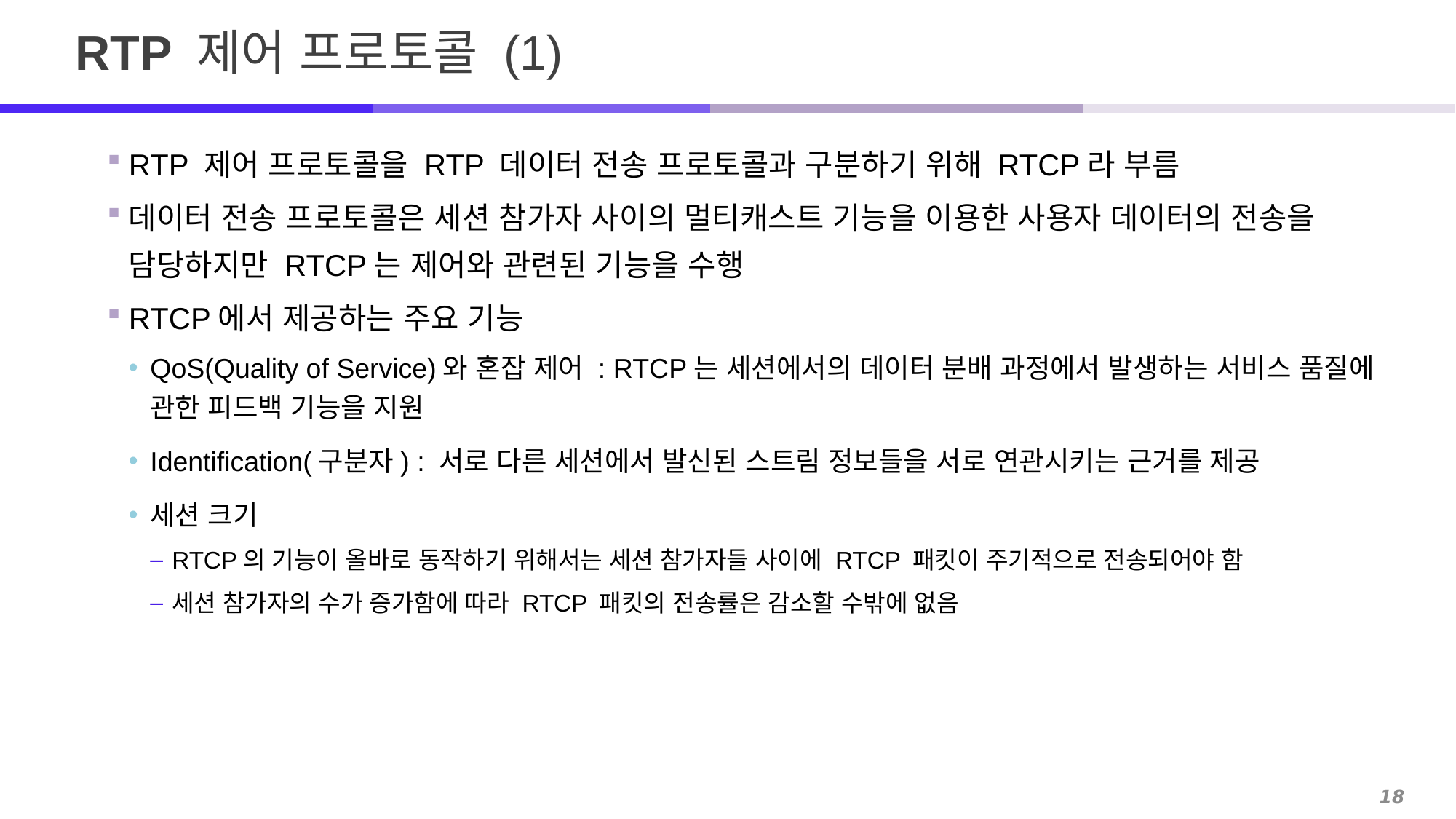

# RTP 제어 프로토콜 (1)
RTP 제어 프로토콜을 RTP 데이터 전송 프로토콜과 구분하기 위해 RTCP라 부름
데이터 전송 프로토콜은 세션 참가자 사이의 멀티캐스트 기능을 이용한 사용자 데이터의 전송을 담당하지만 RTCP는 제어와 관련된 기능을 수행
RTCP에서 제공하는 주요 기능
QoS(Quality of Service)와 혼잡 제어 : RTCP는 세션에서의 데이터 분배 과정에서 발생하는 서비스 품질에 관한 피드백 기능을 지원
Identification(구분자) : 서로 다른 세션에서 발신된 스트림 정보들을 서로 연관시키는 근거를 제공
세션 크기
RTCP의 기능이 올바로 동작하기 위해서는 세션 참가자들 사이에 RTCP 패킷이 주기적으로 전송되어야 함
세션 참가자의 수가 증가함에 따라 RTCP 패킷의 전송률은 감소할 수밖에 없음